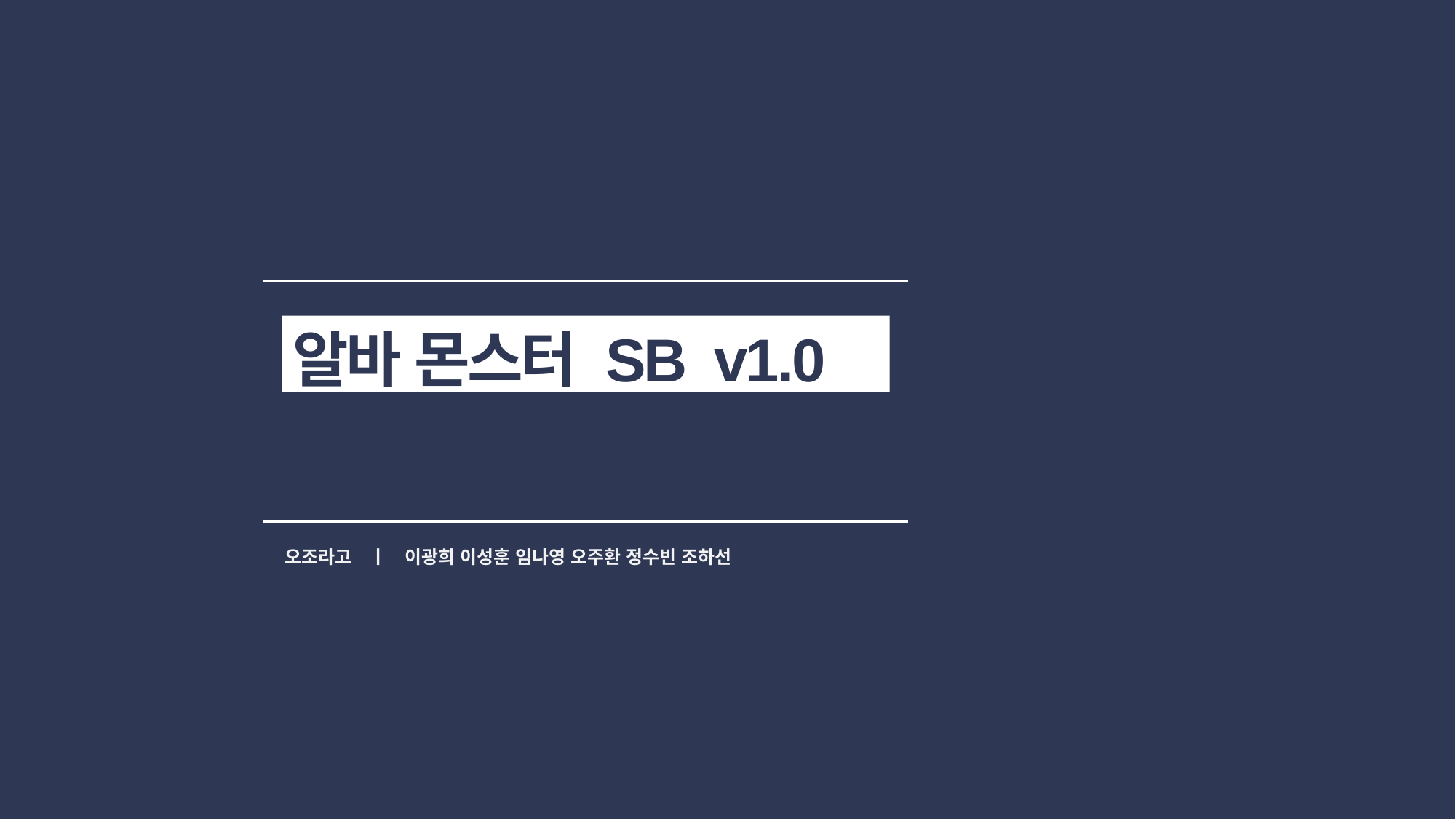

알바 몬스터 SB  v1.0
나를  리스펙트
알바 몬스터

오조라고　ㅣ　이광희 이성훈 임나영 오주환 정수빈 조하선